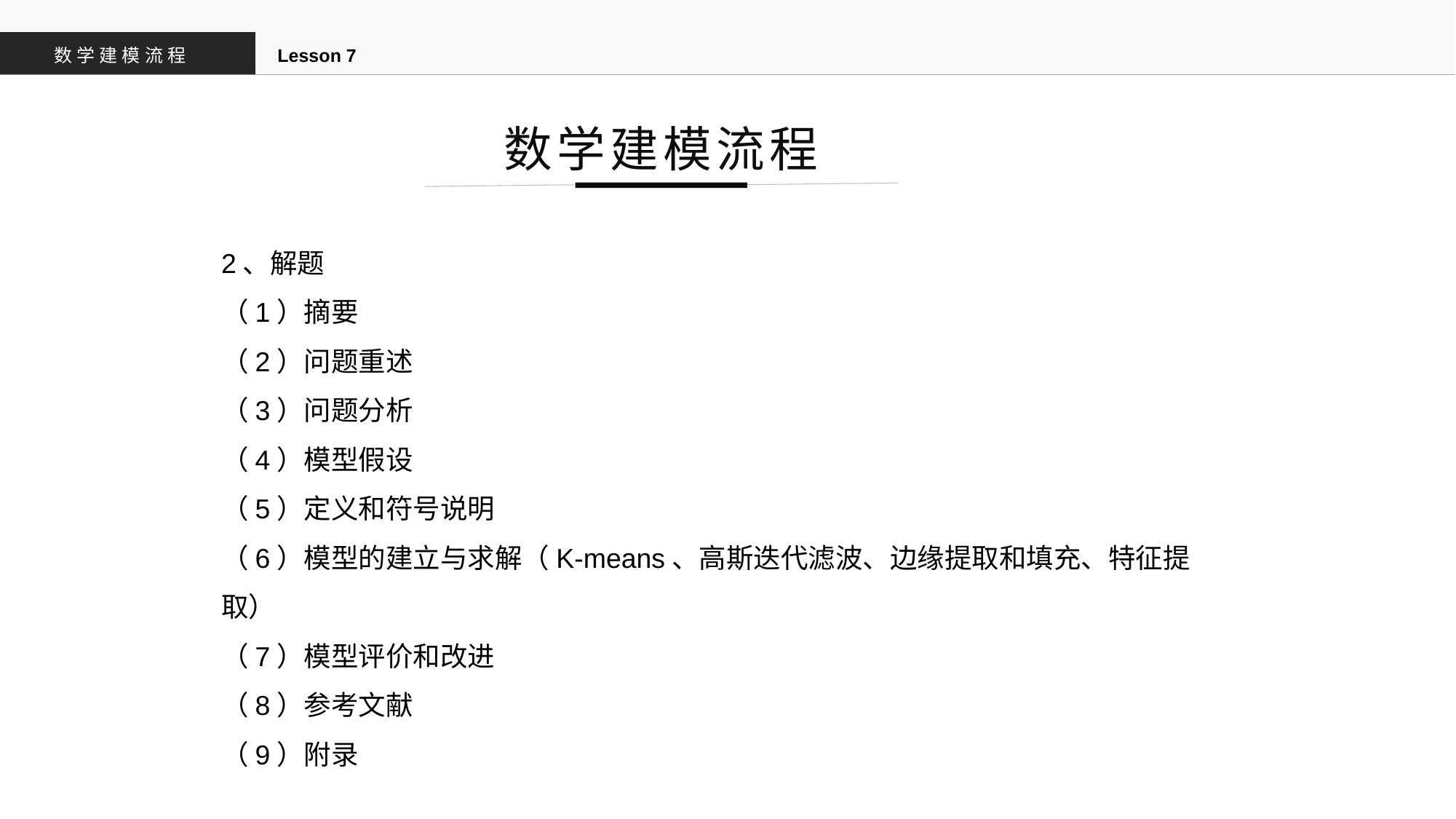

数学建模流程
Lesson 7
数学建模流程

2、解题
（1）摘要
（2）问题重述
（3）问题分析
（4）模型假设
（5）定义和符号说明
（6）模型的建立与求解（K-means、高斯迭代滤波、边缘提取和填充、特征提取）
（7）模型评价和改进
（8）参考文献
（9）附录